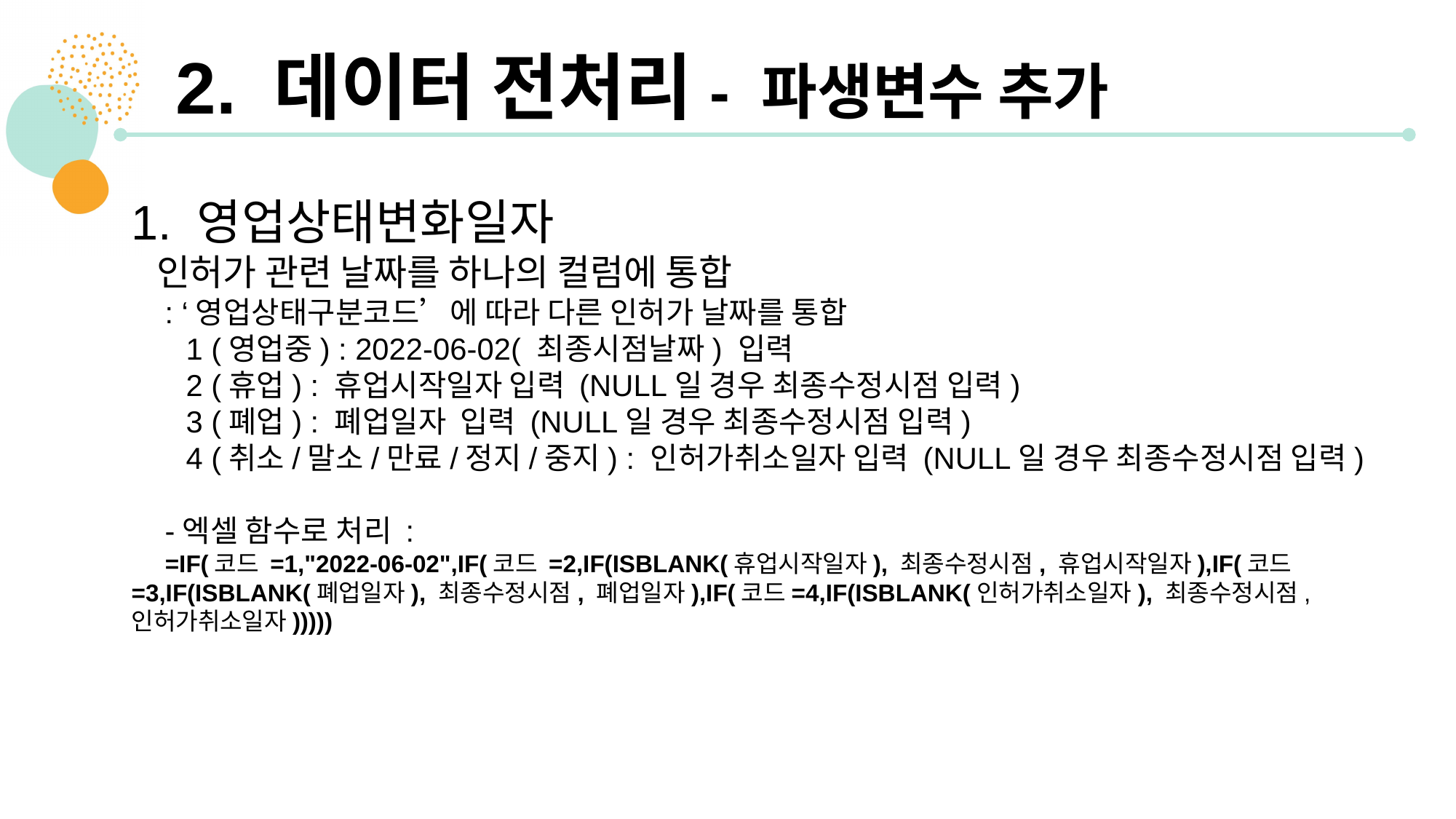

2. 데이터 전처리- 파생변수 추가
1. 영업상태변화일자
  인허가 관련 날짜를 하나의 컬럼에 통합
    : ‘영업상태구분코드’에 따라 다른 인허가 날짜를 통합
1 (영업중) : 2022-06-02( 최종시점날짜) 입력
2 (휴업) : 휴업시작일자 입력 (NULL일 경우 최종수정시점 입력)
3 (폐업) : 폐업일자  입력 (NULL일 경우 최종수정시점 입력)
4 (취소/말소/만료/정지/중지) : 인허가취소일자 입력 (NULL일 경우 최종수정시점 입력)

    -엑셀 함수로 처리 :
     =IF(코드 =1,"2022-06-02",IF(코드 =2,IF(ISBLANK(휴업시작일자), 최종수정시점, 휴업시작일자),IF(코드=3,IF(ISBLANK(폐업일자), 최종수정시점, 폐업일자),IF(코드=4,IF(ISBLANK(인허가취소일자), 최종수정시점, 인허가취소일자)))))